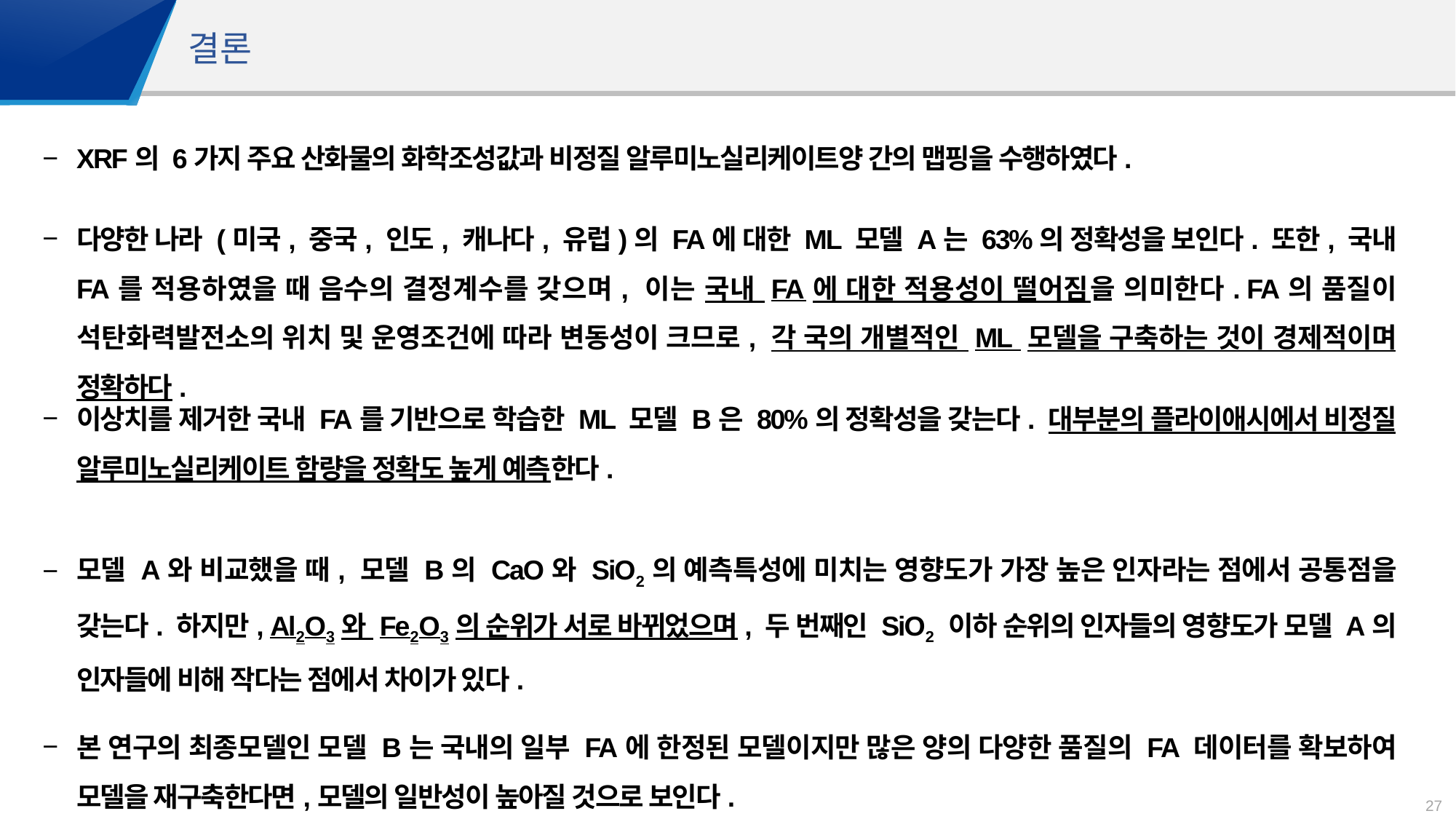

결론
XRF의 6가지 주요 산화물의 화학조성값과 비정질 알루미노실리케이트양 간의 맵핑을 수행하였다.
다양한 나라 (미국, 중국, 인도, 캐나다, 유럽)의 FA에 대한 ML 모델 A는 63%의 정확성을 보인다. 또한, 국내 FA를 적용하였을 때 음수의 결정계수를 갖으며, 이는 국내 FA에 대한 적용성이 떨어짐을 의미한다. FA의 품질이 석탄화력발전소의 위치 및 운영조건에 따라 변동성이 크므로, 각 국의 개별적인 ML 모델을 구축하는 것이 경제적이며 정확하다.
이상치를 제거한 국내 FA를 기반으로 학습한 ML 모델 B은 80%의 정확성을 갖는다. 대부분의 플라이애시에서 비정질 알루미노실리케이트 함량을 정확도 높게 예측한다.
모델 A와 비교했을 때, 모델 B의 CaO와 SiO2의 예측특성에 미치는 영향도가 가장 높은 인자라는 점에서 공통점을 갖는다. 하지만, Al2O3와 Fe2O3의 순위가 서로 바뀌었으며, 두 번째인 SiO2 이하 순위의 인자들의 영향도가 모델 A의 인자들에 비해 작다는 점에서 차이가 있다.
본 연구의 최종모델인 모델 B는 국내의 일부 FA에 한정된 모델이지만 많은 양의 다양한 품질의 FA 데이터를 확보하여 모델을 재구축한다면,모델의 일반성이 높아질 것으로 보인다.